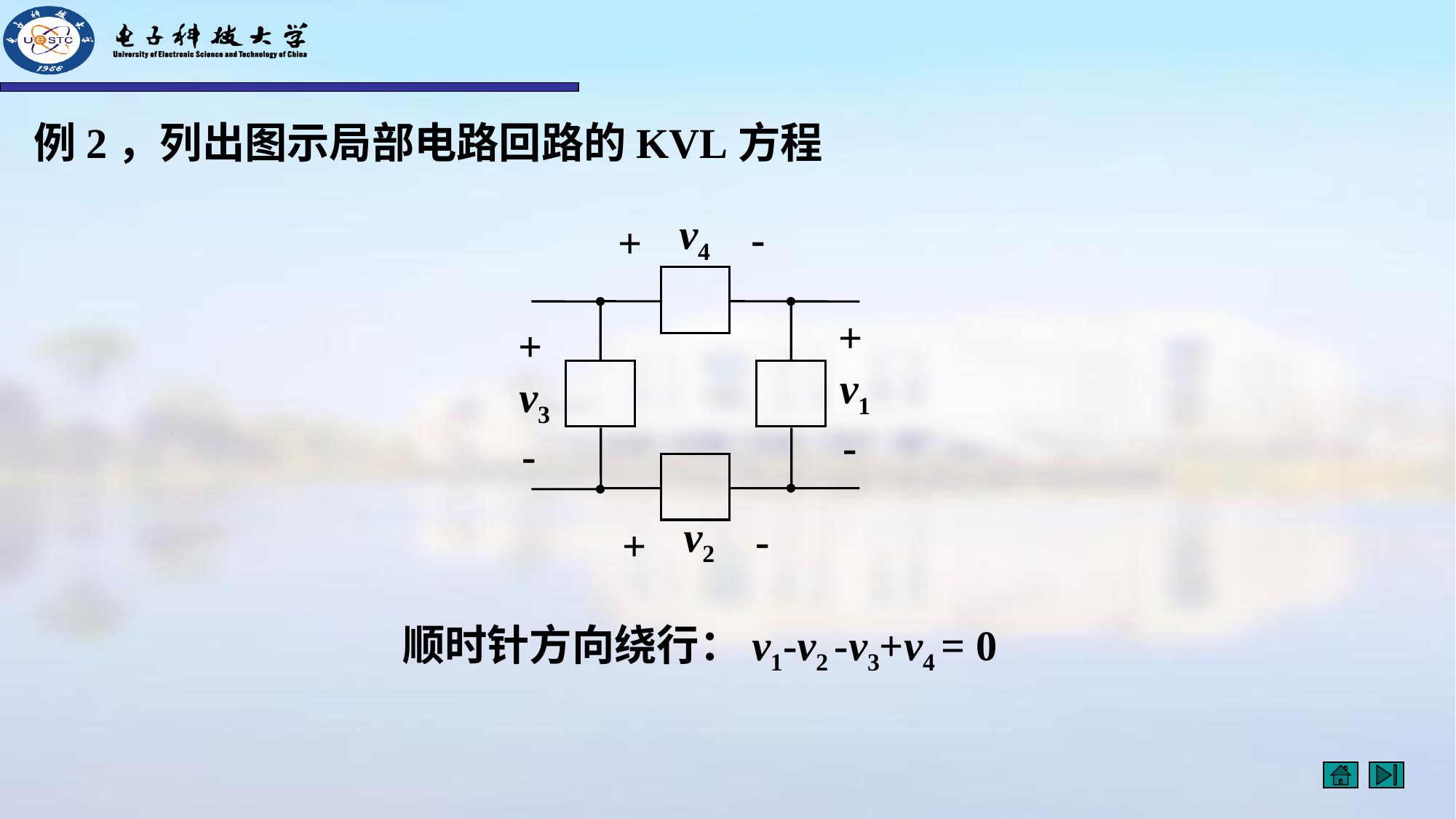

例2，列出图示局部电路回路的KVL方程
v4
-
+

+
+
v1

v3
-
-

v2
-
+
顺时针方向绕行：v1-v2 -v3+v4 = 0